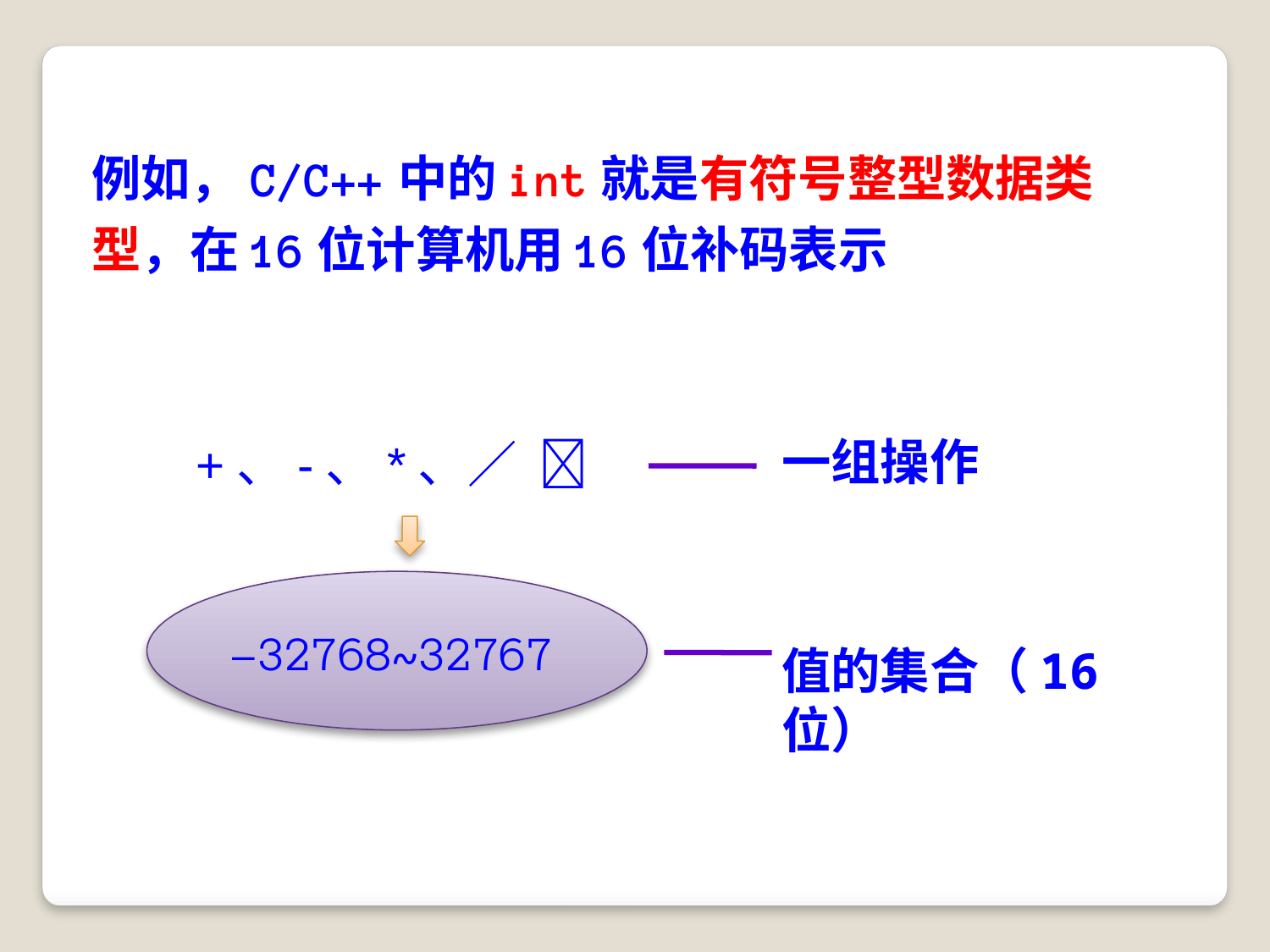

例如，C/C++中的int就是有符号整型数据类型，在16位计算机用16位补码表示
一组操作
+、-、*、／  …

-32768~32767
值的集合（16位）
37/70